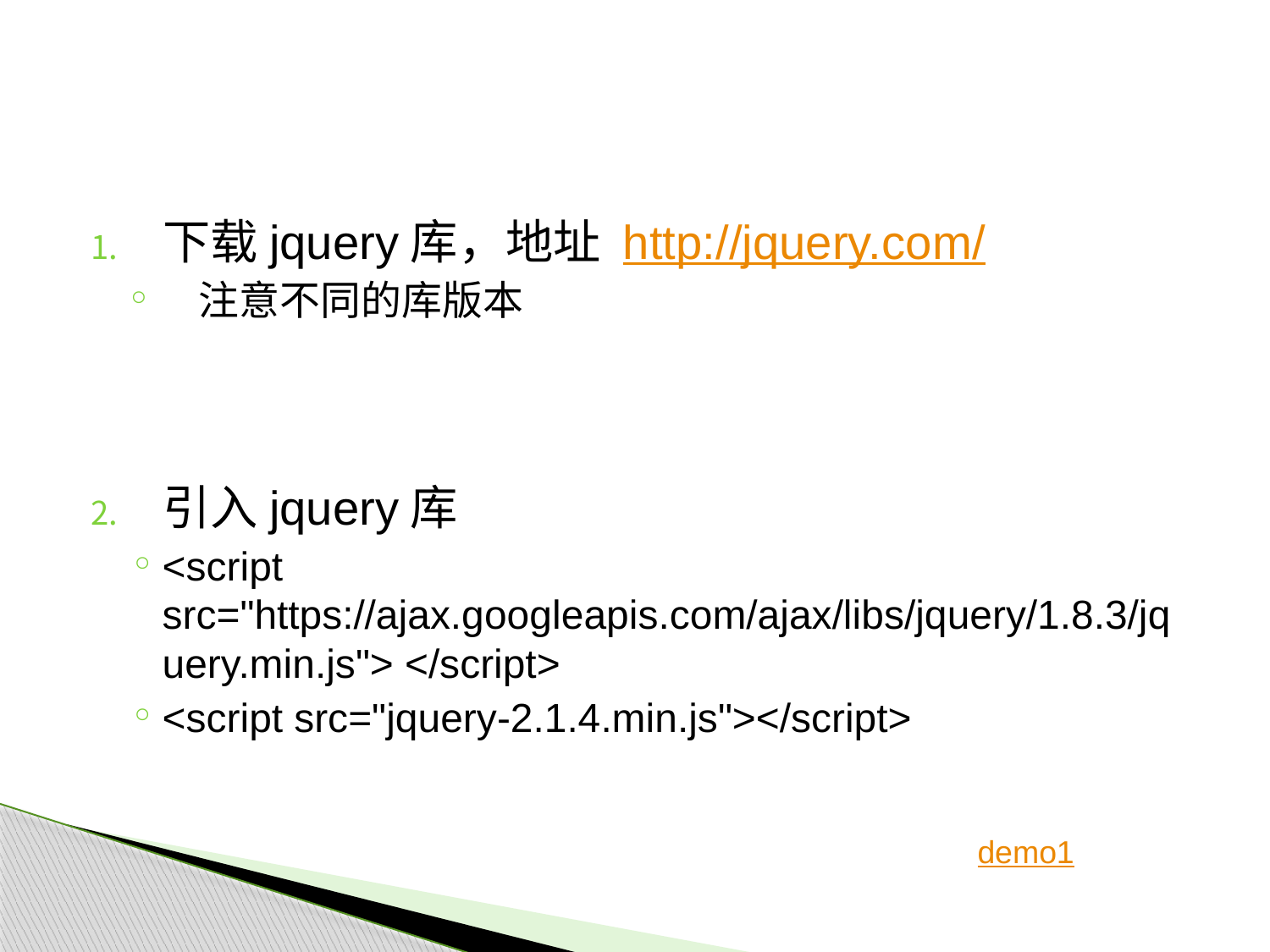

#
下载jquery库，地址 http://jquery.com/
注意不同的库版本

引入jquery库
<script src="https://ajax.googleapis.com/ajax/libs/jquery/1.8.3/jquery.min.js"> </script>
<script src="jquery-2.1.4.min.js"></script>

demo1